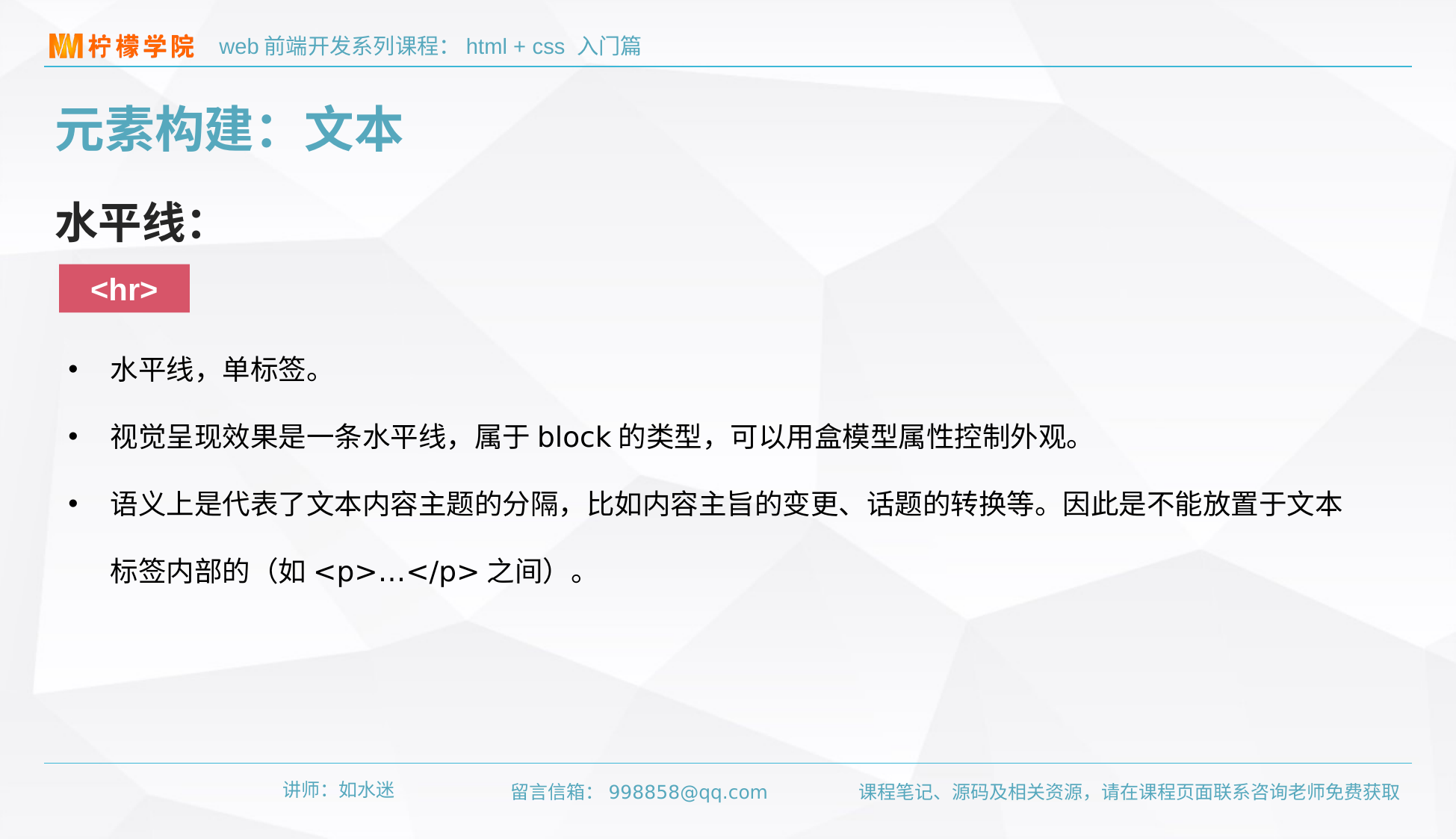

元素构建：文本
水平线：
<hr>
水平线，单标签。
视觉呈现效果是一条水平线，属于block的类型，可以用盒模型属性控制外观。
语义上是代表了文本内容主题的分隔，比如内容主旨的变更、话题的转换等。因此是不能放置于文本标签内部的（如<p>…</p>之间）。